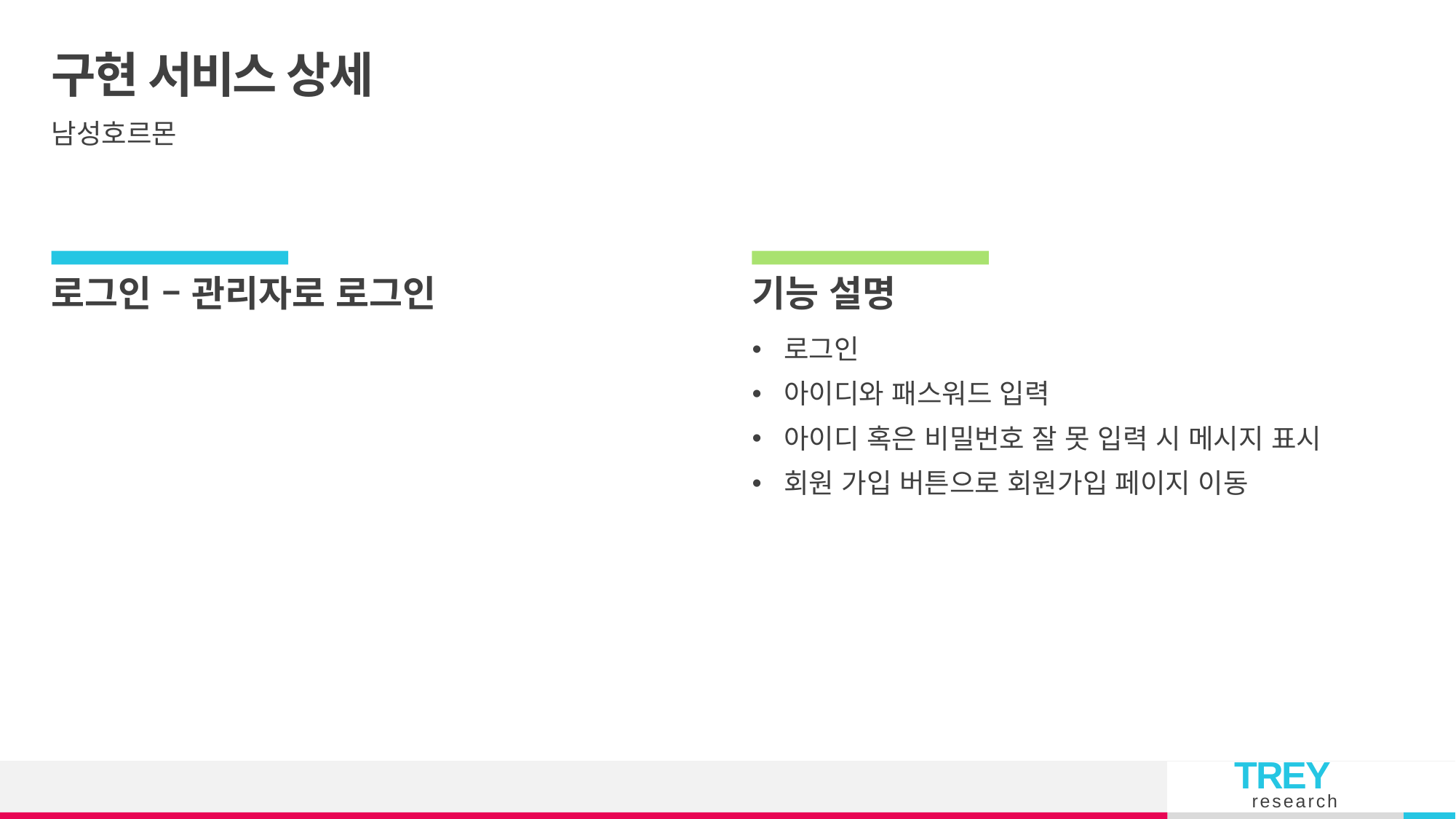

# 구현 서비스 상세
남성호르몬
로그인 – 관리자로 로그인
기능 설명
로그인
아이디와 패스워드 입력
아이디 혹은 비밀번호 잘 못 입력 시 메시지 표시
회원 가입 버튼으로 회원가입 페이지 이동